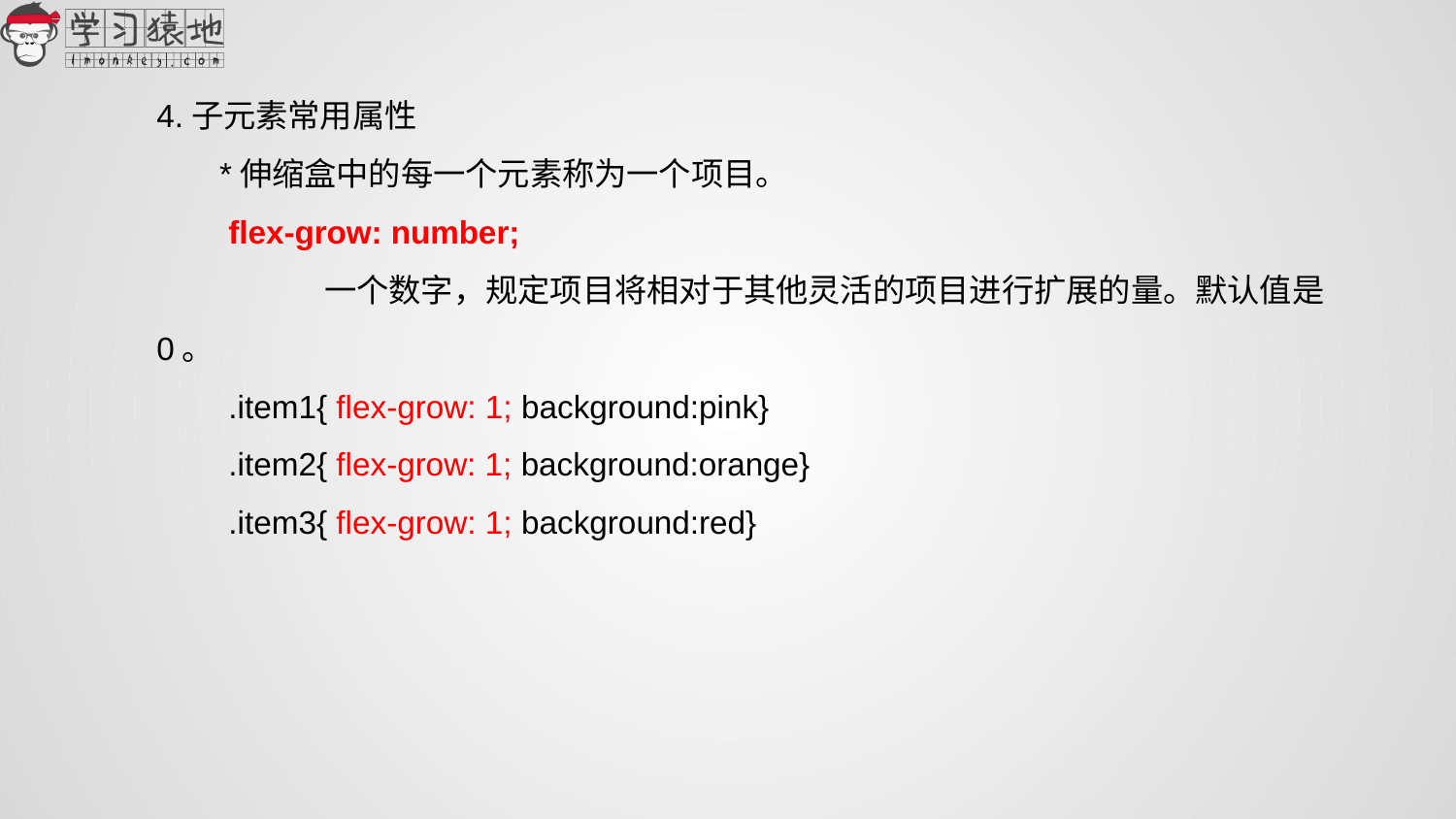

4.子元素常用属性
       *伸缩盒中的每一个元素称为一个项目。
        flex-grow: number;
	  一个数字，规定项目将相对于其他灵活的项目进行扩展的量。默认值是 0。
        .item1{ flex-grow: 1; background:pink}
        .item2{ flex-grow: 1; background:orange}
        .item3{ flex-grow: 1; background:red}